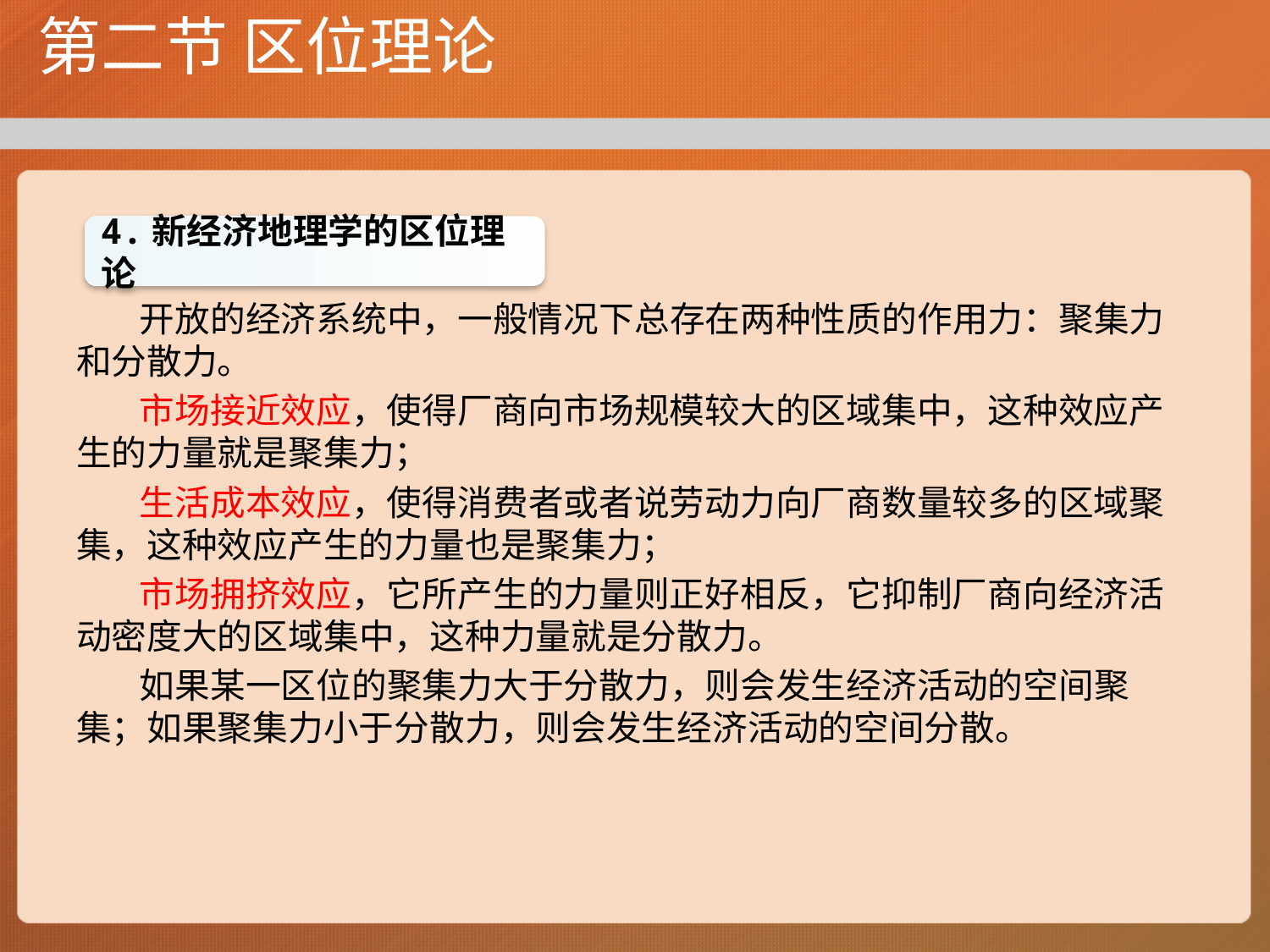

# 第二节 区位理论

       开放的经济系统中，一般情况下总存在两种性质的作用力：聚集力和分散力。
       市场接近效应，使得厂商向市场规模较大的区域集中，这种效应产生的力量就是聚集力；
       生活成本效应，使得消费者或者说劳动力向厂商数量较多的区域聚集，这种效应产生的力量也是聚集力；
       市场拥挤效应，它所产生的力量则正好相反，它抑制厂商向经济活动密度大的区域集中，这种力量就是分散力。
       如果某一区位的聚集力大于分散力，则会发生经济活动的空间聚集；如果聚集力小于分散力，则会发生经济活动的空间分散。
4.新经济地理学的区位理论